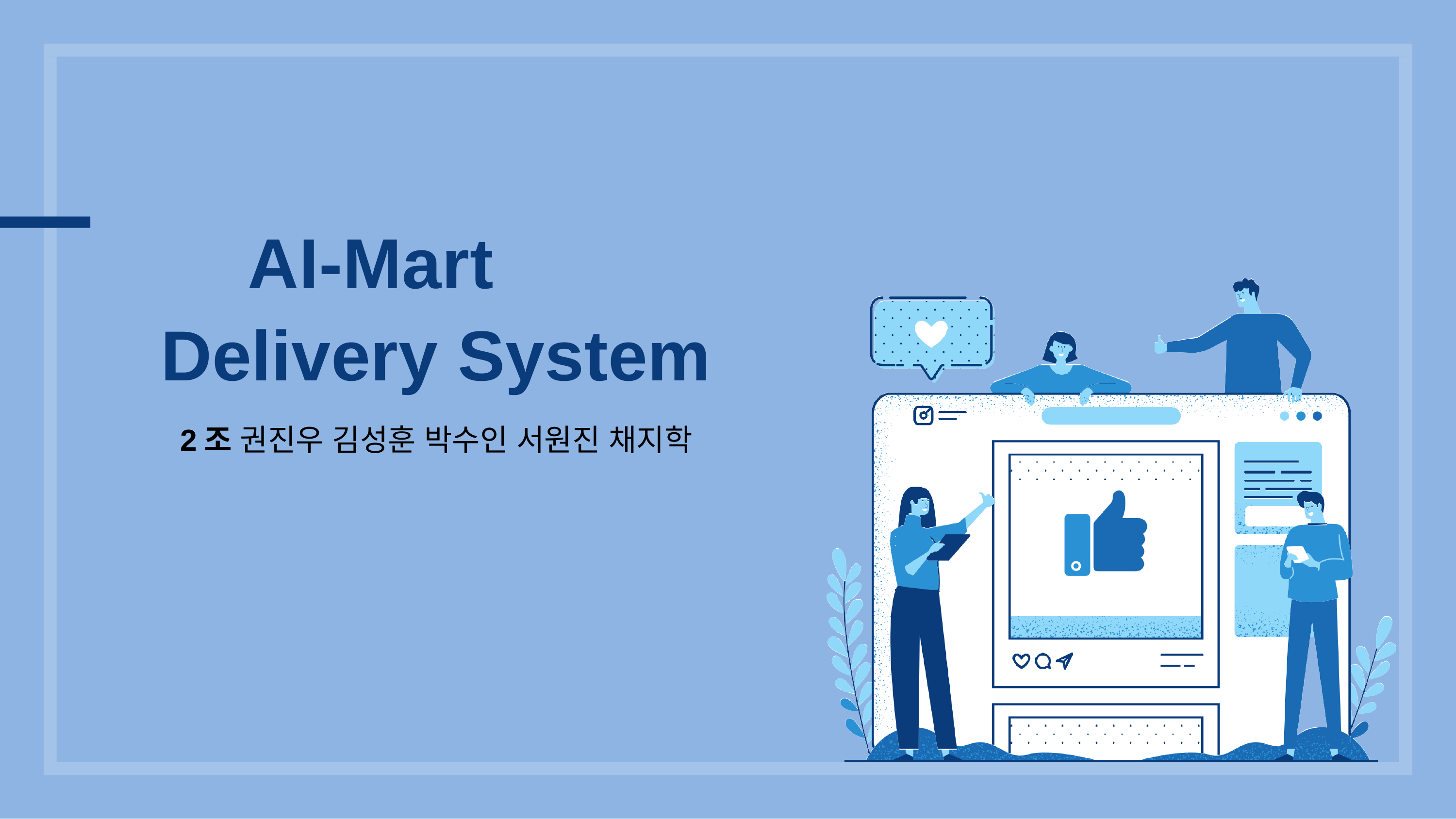

# AI-Mart

Delivery System
2조 권진우 김성훈 박수인 서원진 채지학